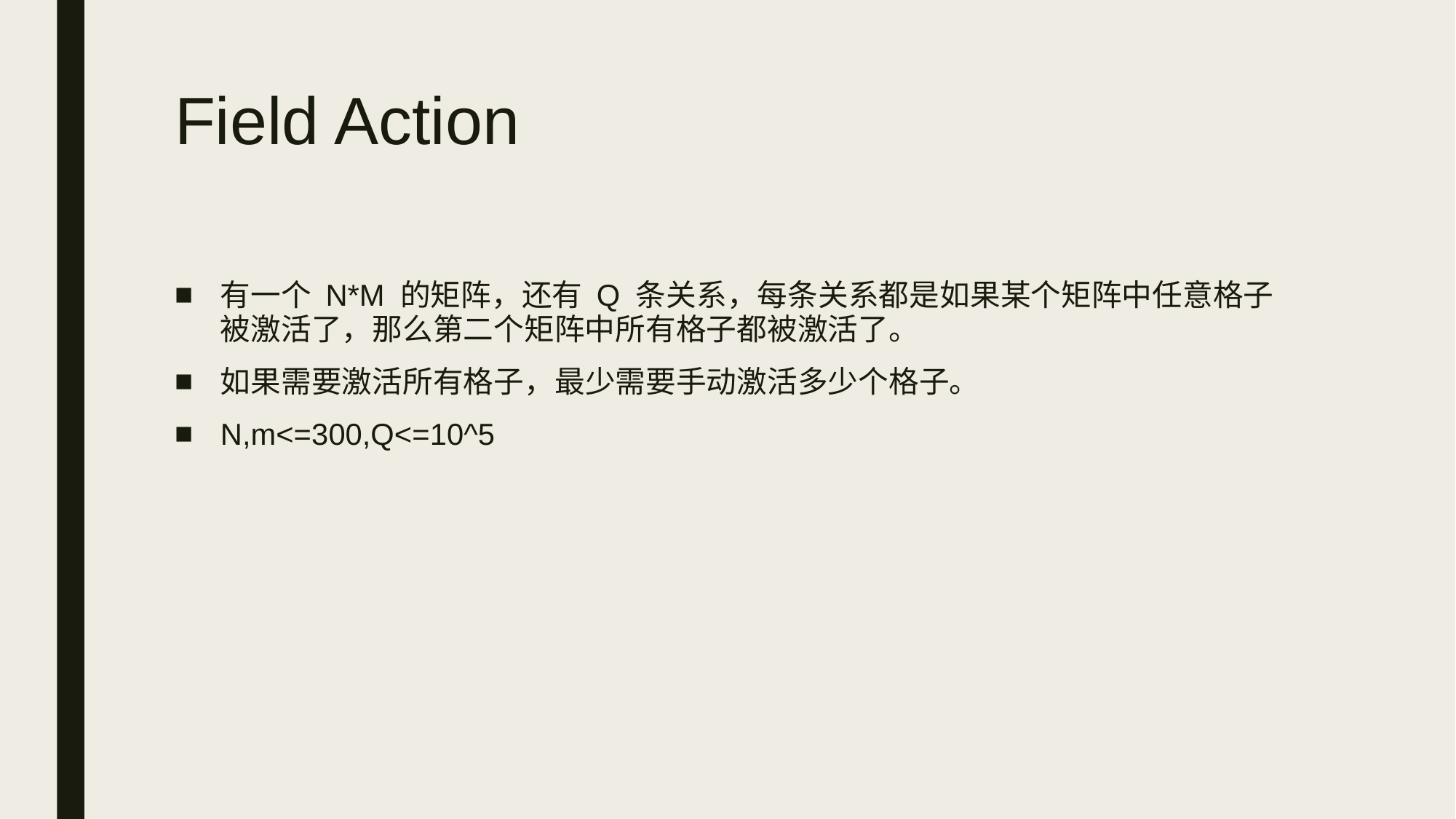

# Field Action
有一个 N*M 的矩阵，还有 Q 条关系，每条关系都是如果某个矩阵中任意格子被激活了，那么第二个矩阵中所有格子都被激活了。
如果需要激活所有格子，最少需要手动激活多少个格子。
N,m<=300,Q<=10^5